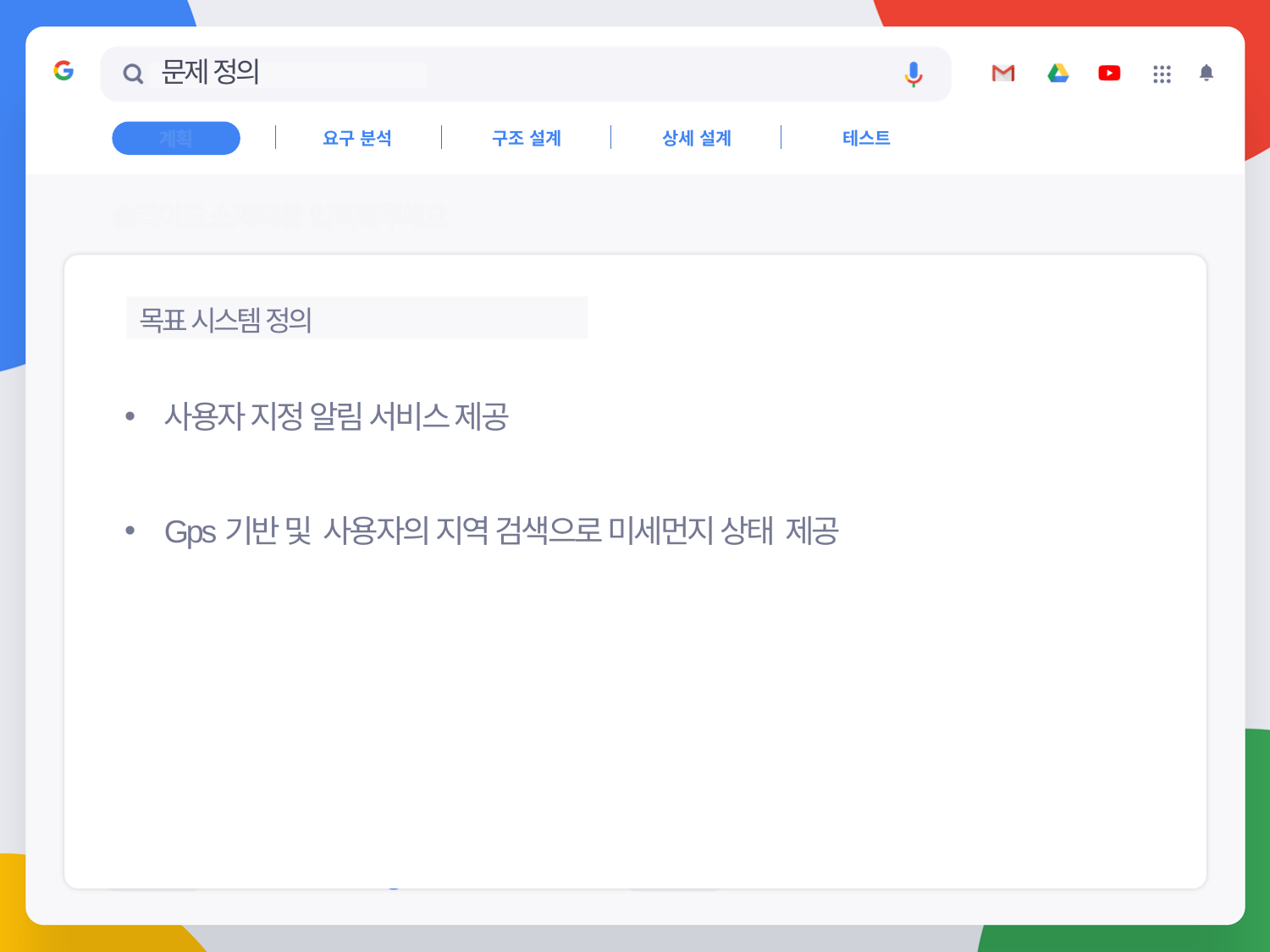

# 문제 정의

요구 분석
구조 설계
상세 설계
테스트
계획
목표 시스템 정의
사용자 지정 알림 서비스 제공

Gps기반 및  사용자의 지역 검색으로 미세먼지 상태  제공